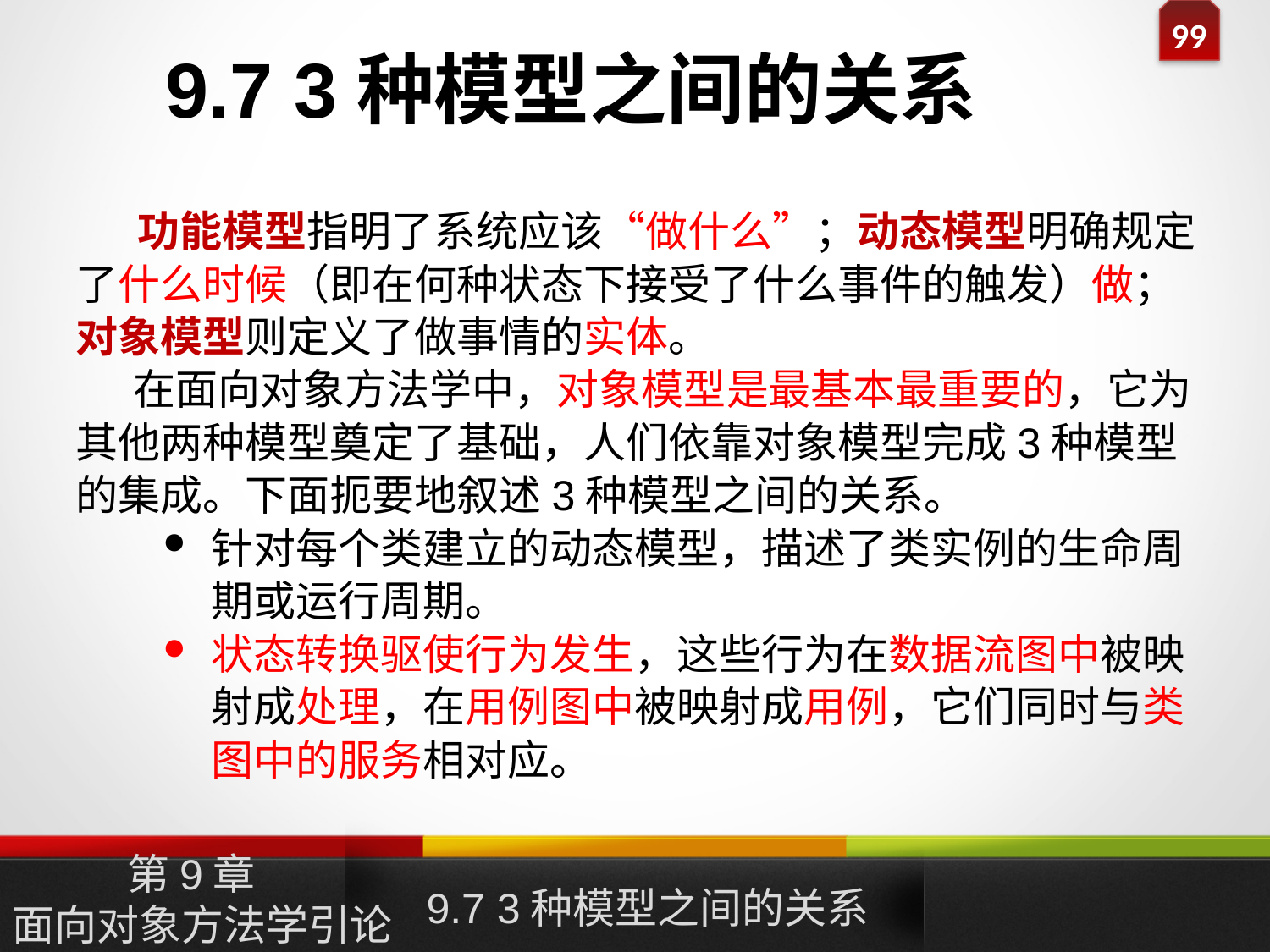

9.7 3种模型之间的关系
      功能模型指明了系统应该“做什么”；动态模型明确规定了什么时候（即在何种状态下接受了什么事件的触发）做；对象模型则定义了做事情的实体。
     在面向对象方法学中，对象模型是最基本最重要的，它为其他两种模型奠定了基础，人们依靠对象模型完成3种模型的集成。下面扼要地叙述3种模型之间的关系。
针对每个类建立的动态模型，描述了类实例的生命周期或运行周期。
状态转换驱使行为发生，这些行为在数据流图中被映射成处理，在用例图中被映射成用例，它们同时与类图中的服务相对应。
9.7 3种模型之间的关系